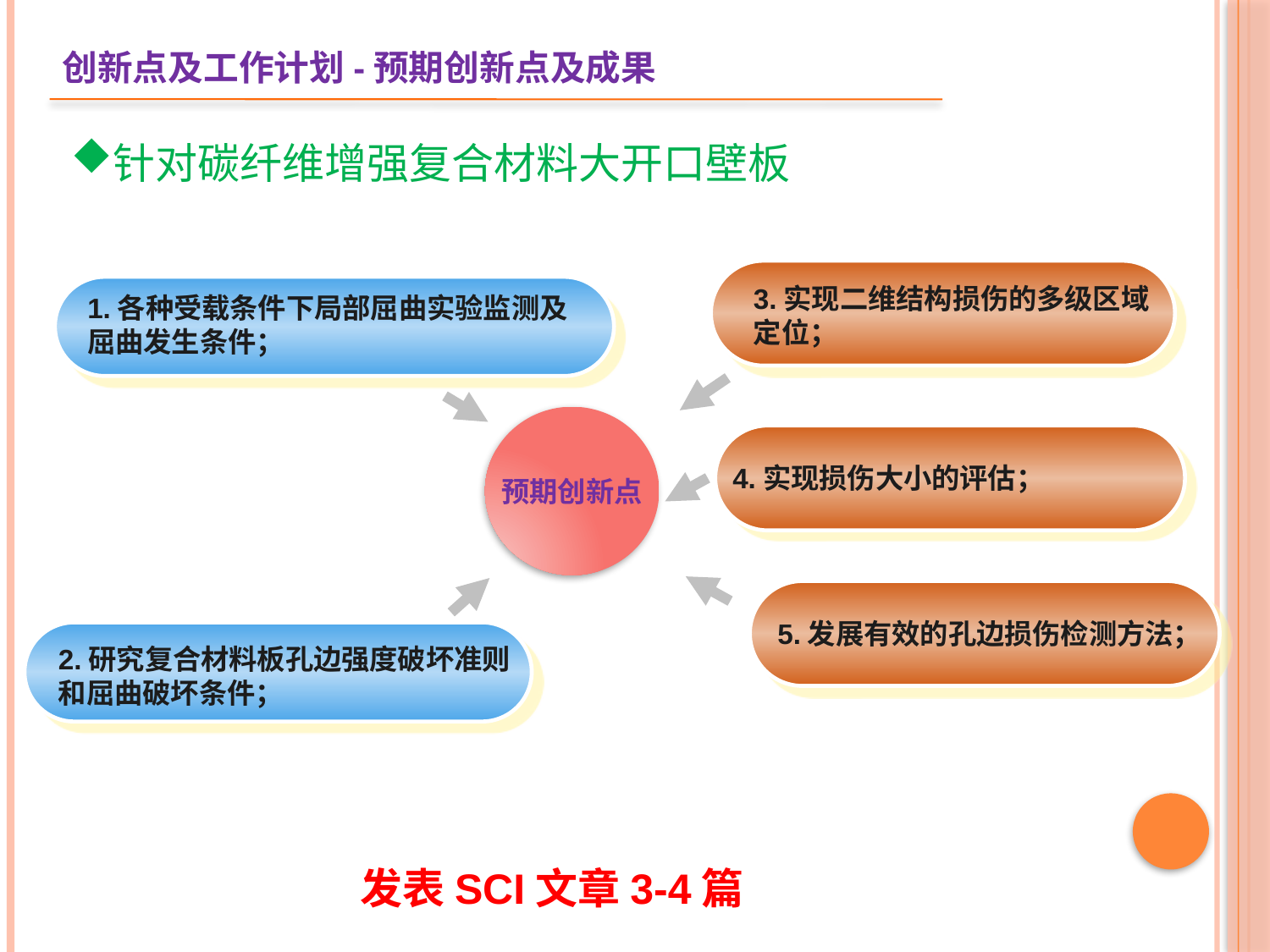

创新点及工作计划-预期创新点及成果
针对碳纤维增强复合材料大开口壁板

3.实现二维结构损伤的多级区域定位；

1.各种受载条件下局部屈曲实验监测及屈曲发生条件；

预期创新点

4.实现损伤大小的评估；

5.发展有效的孔边损伤检测方法；

2.研究复合材料板孔边强度破坏准则和屈曲破坏条件；
发表SCI文章3-4篇